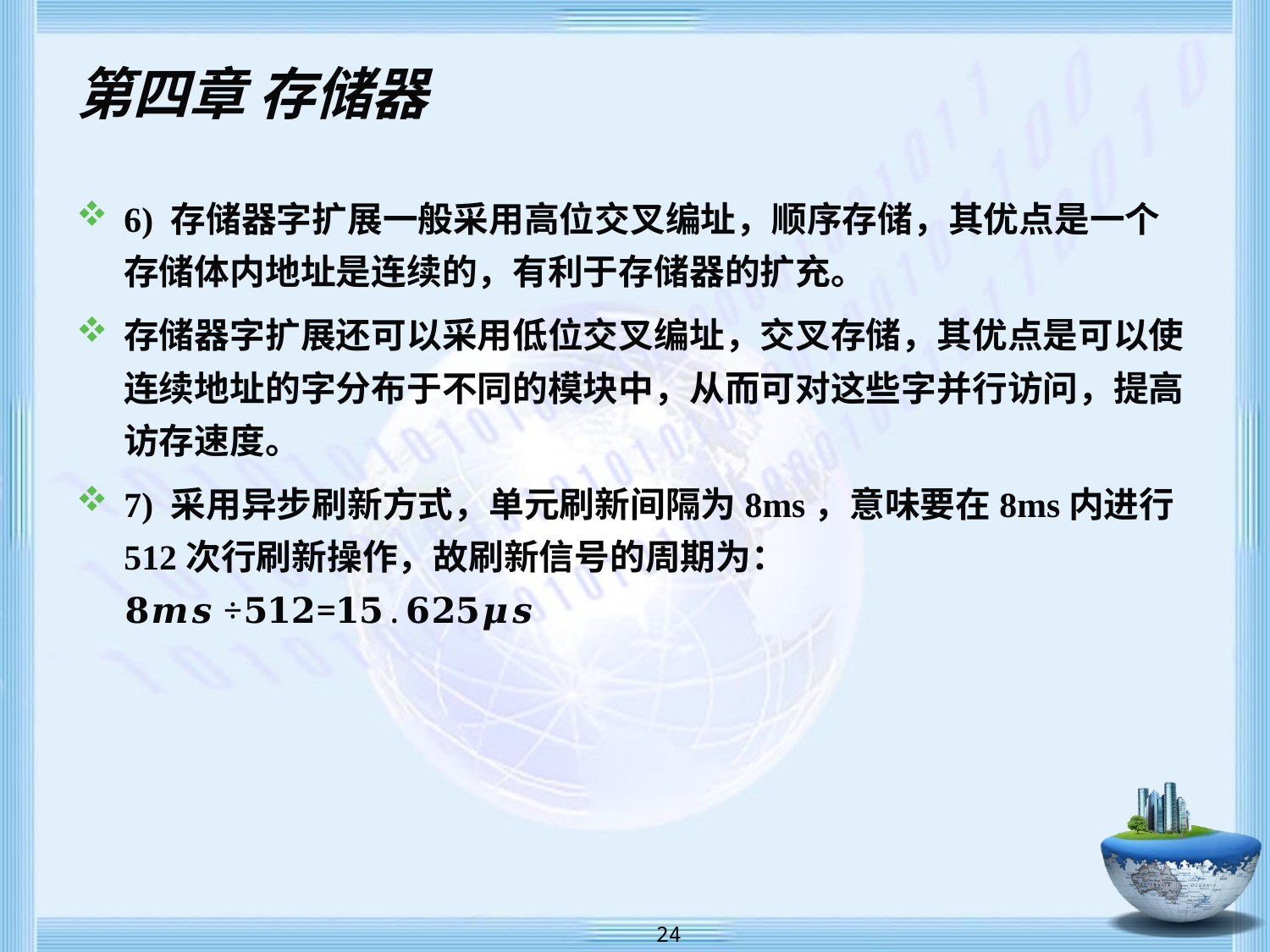

# 第四章 存储器
6) 存储器字扩展一般采用高位交叉编址，顺序存储，其优点是一个存储体内地址是连续的，有利于存储器的扩充。
存储器字扩展还可以采用低位交叉编址，交叉存储，其优点是可以使连续地址的字分布于不同的模块中，从而可对这些字并行访问，提高访存速度。
7) 采用异步刷新方式，单元刷新间隔为8ms，意味要在8ms内进行512次行刷新操作，故刷新信号的周期为：𝟖𝒎𝒔÷𝟓𝟏𝟐=𝟏𝟓.𝟔𝟐𝟓𝝁𝒔

    24